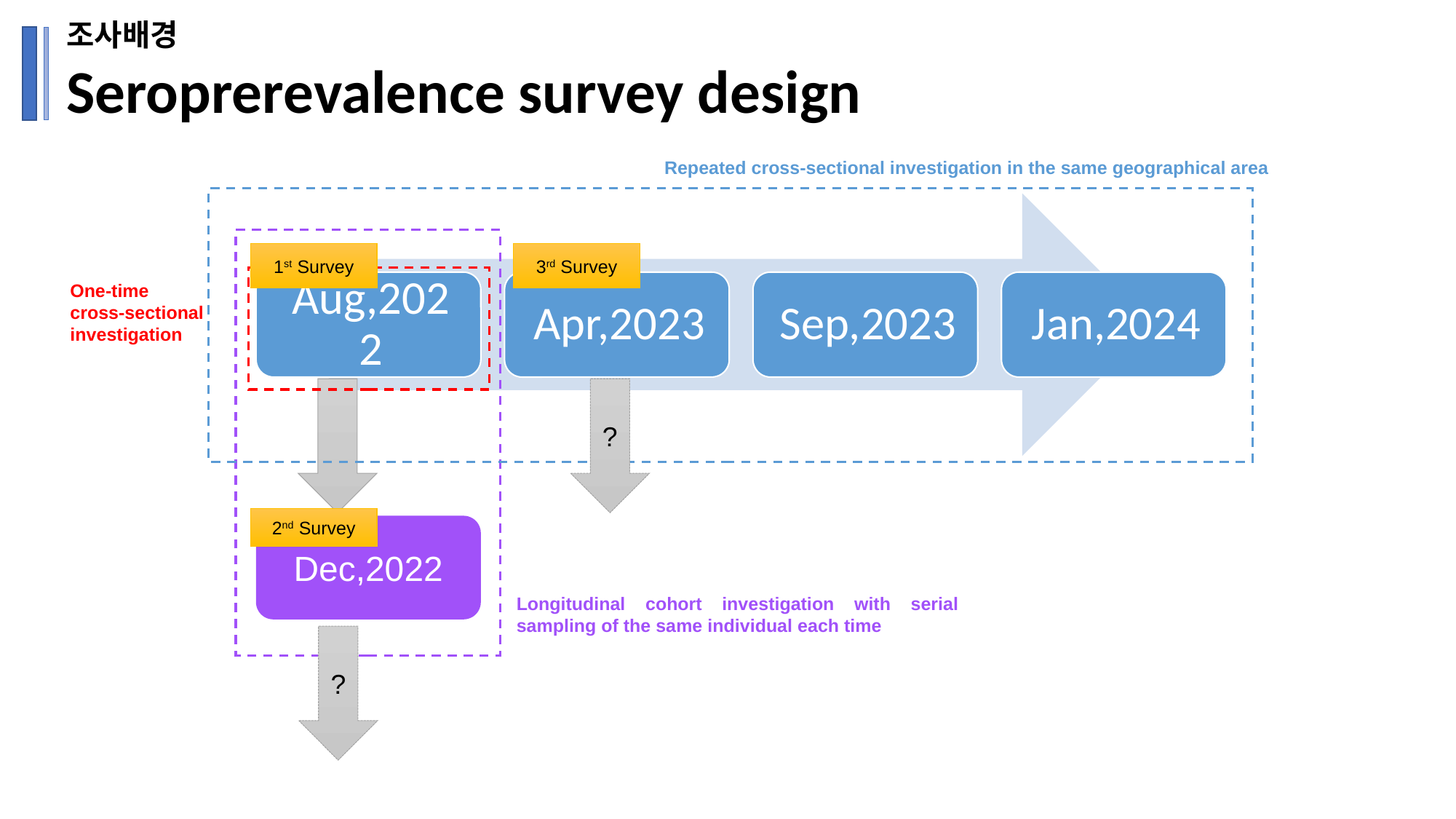

조사배경
Seroprerevalence survey design

Repeated cross-sectional investigation in the same geographical area

Aug,2022
Apr,2023
Sep,2023
Jan,2024

1st Survey
3rd Survey
One-time
cross-sectional investigation

?
2nd Survey
Dec,2022
Longitudinal cohort investigation with serial sampling of the same individual each time
?